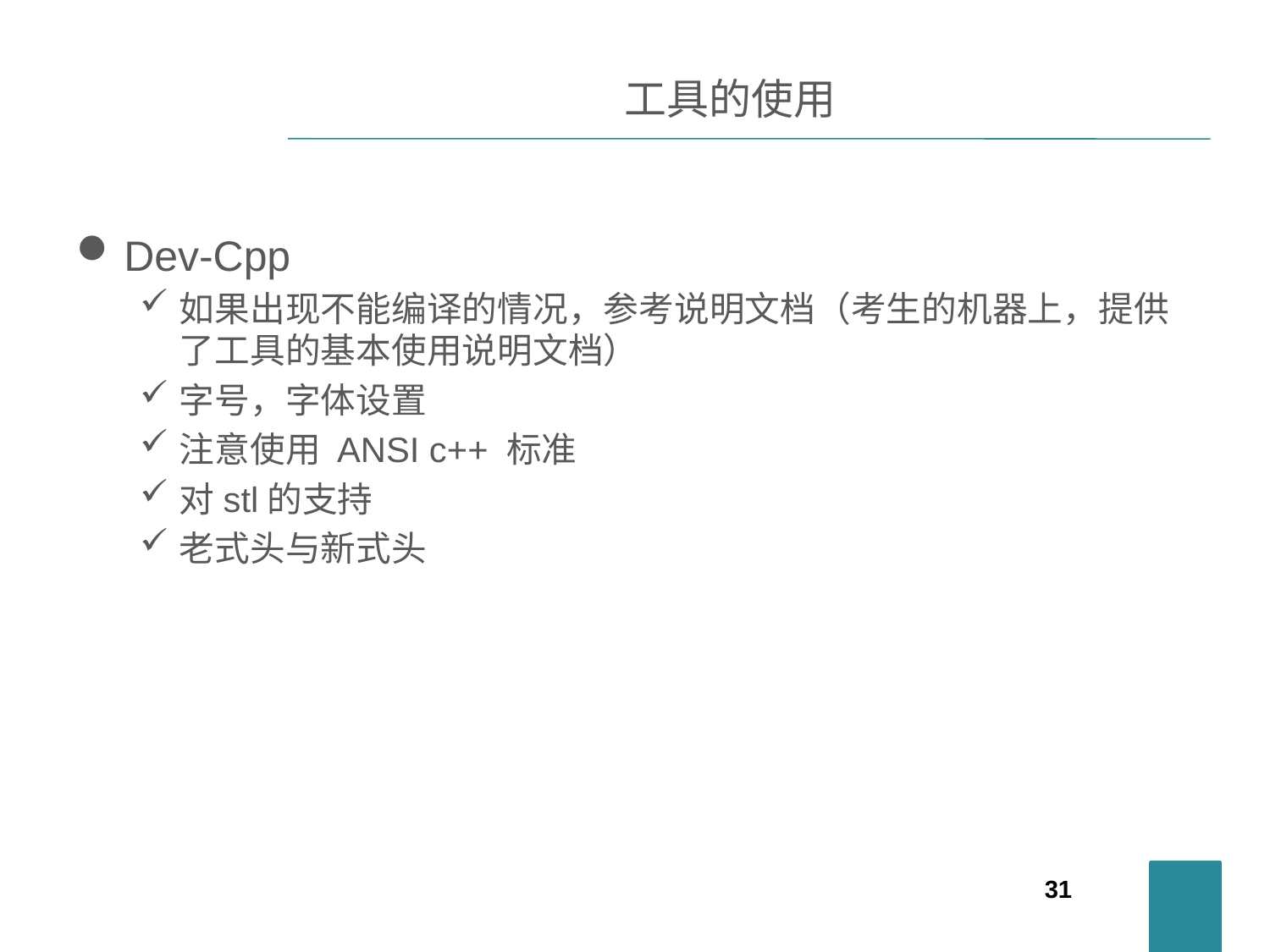

# 工具的使用
Dev-Cpp
如果出现不能编译的情况，参考说明文档（考生的机器上，提供了工具的基本使用说明文档）
字号，字体设置
注意使用 ANSI c++ 标准
对stl的支持
老式头与新式头

31